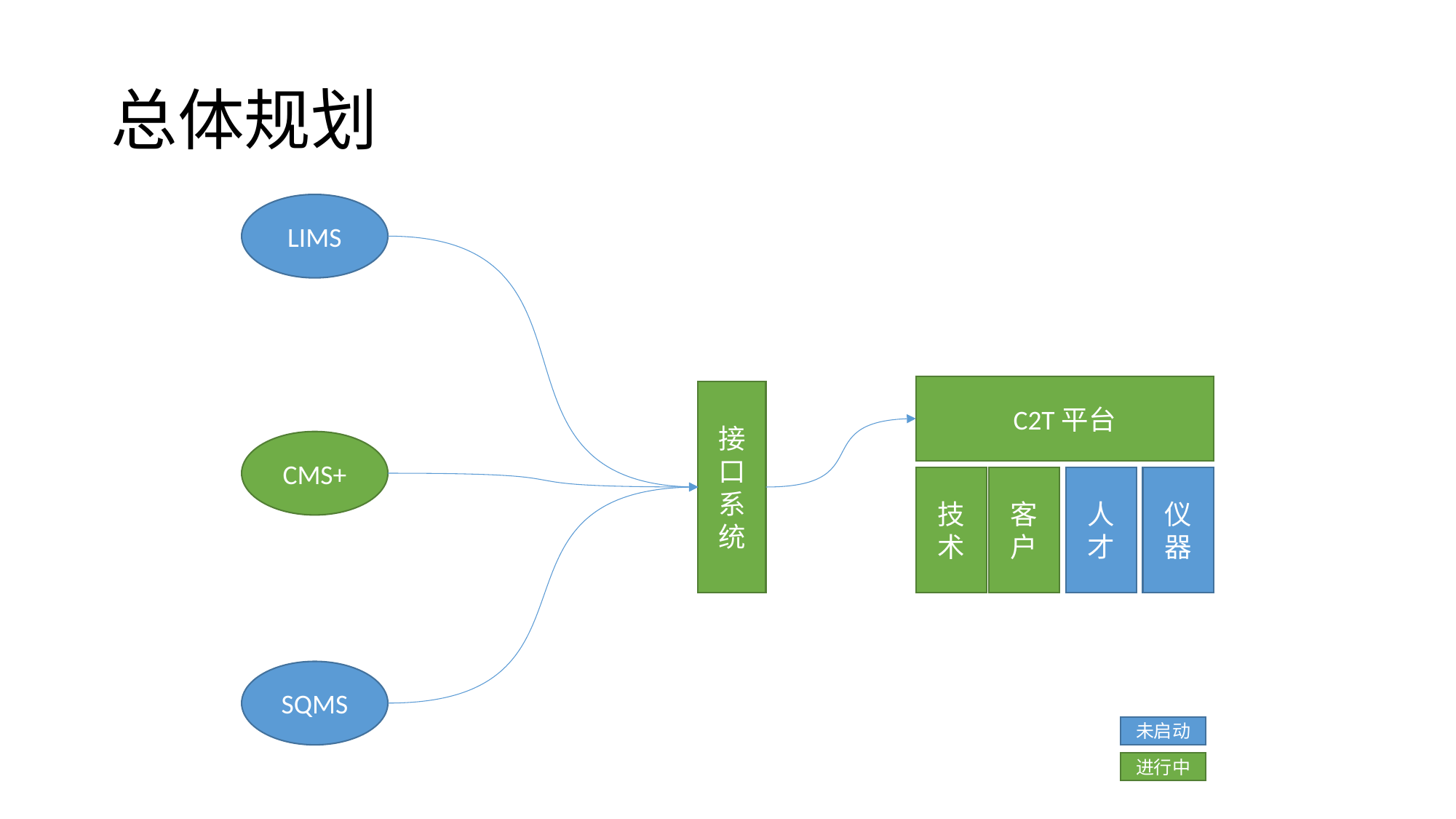

# 总体规划
LIMS
C2T平台
接口系统
CMS+
仪器
技术
客户
人才
SQMS
未启动
进行中